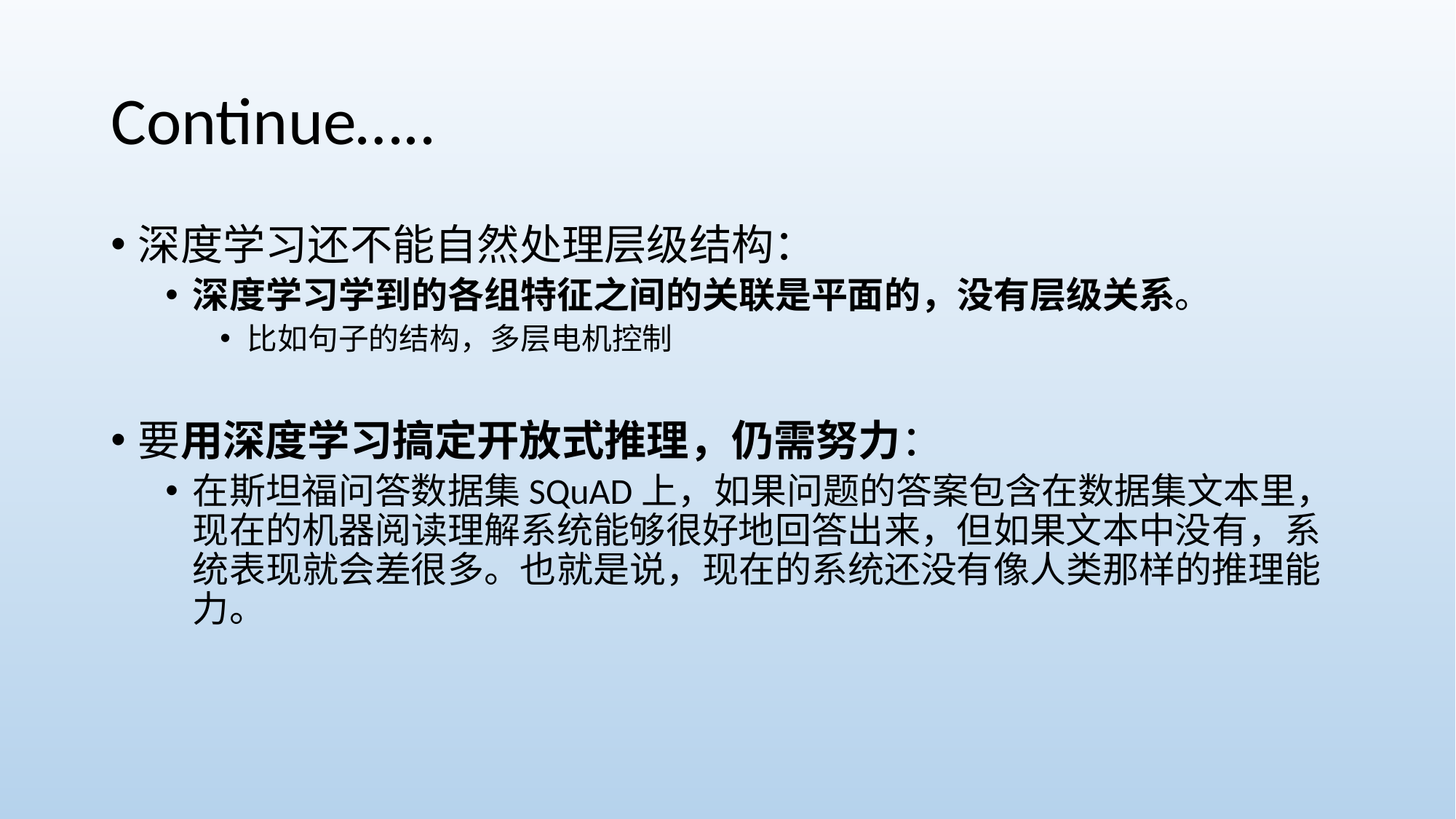

# Continue…..
深度学习还不能自然处理层级结构：
深度学习学到的各组特征之间的关联是平面的，没有层级关系。
比如句子的结构，多层电机控制

要用深度学习搞定开放式推理，仍需努力：
在斯坦福问答数据集SQuAD上，如果问题的答案包含在数据集文本里，现在的机器阅读理解系统能够很好地回答出来，但如果文本中没有，系统表现就会差很多。也就是说，现在的系统还没有像人类那样的推理能力。